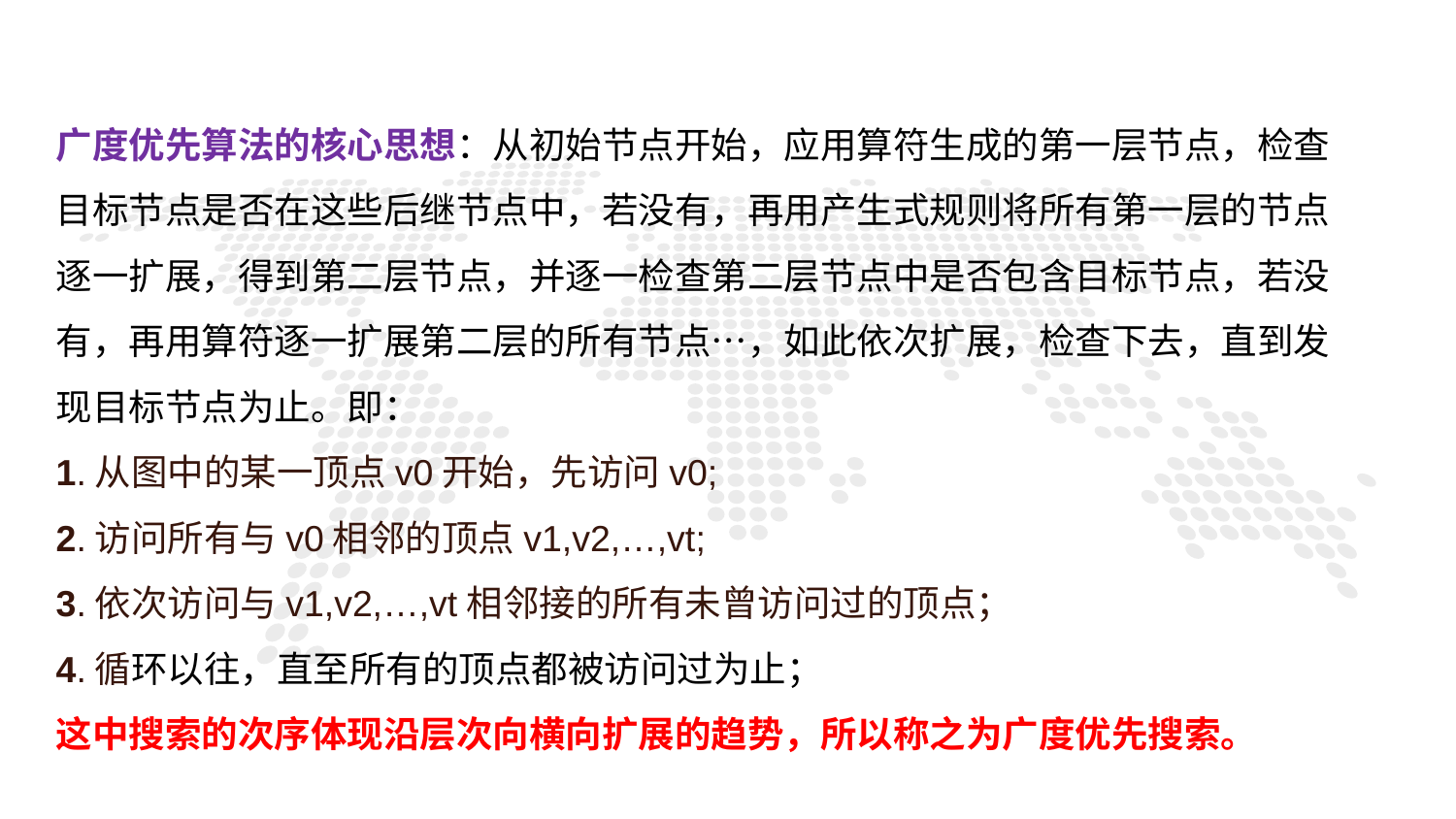

广度优先算法的核心思想：从初始节点开始，应用算符生成的第一层节点，检查目标节点是否在这些后继节点中，若没有，再用产生式规则将所有第一层的节点逐一扩展，得到第二层节点，并逐一检查第二层节点中是否包含目标节点，若没有，再用算符逐一扩展第二层的所有节点…，如此依次扩展，检查下去，直到发现目标节点为止。即：
1.从图中的某一顶点v0开始，先访问v0;
2.访问所有与v0相邻的顶点v1,v2,…,vt;
3.依次访问与v1,v2,…,vt相邻接的所有未曾访问过的顶点；
4.循环以往，直至所有的顶点都被访问过为止；
这中搜索的次序体现沿层次向横向扩展的趋势，所以称之为广度优先搜索。